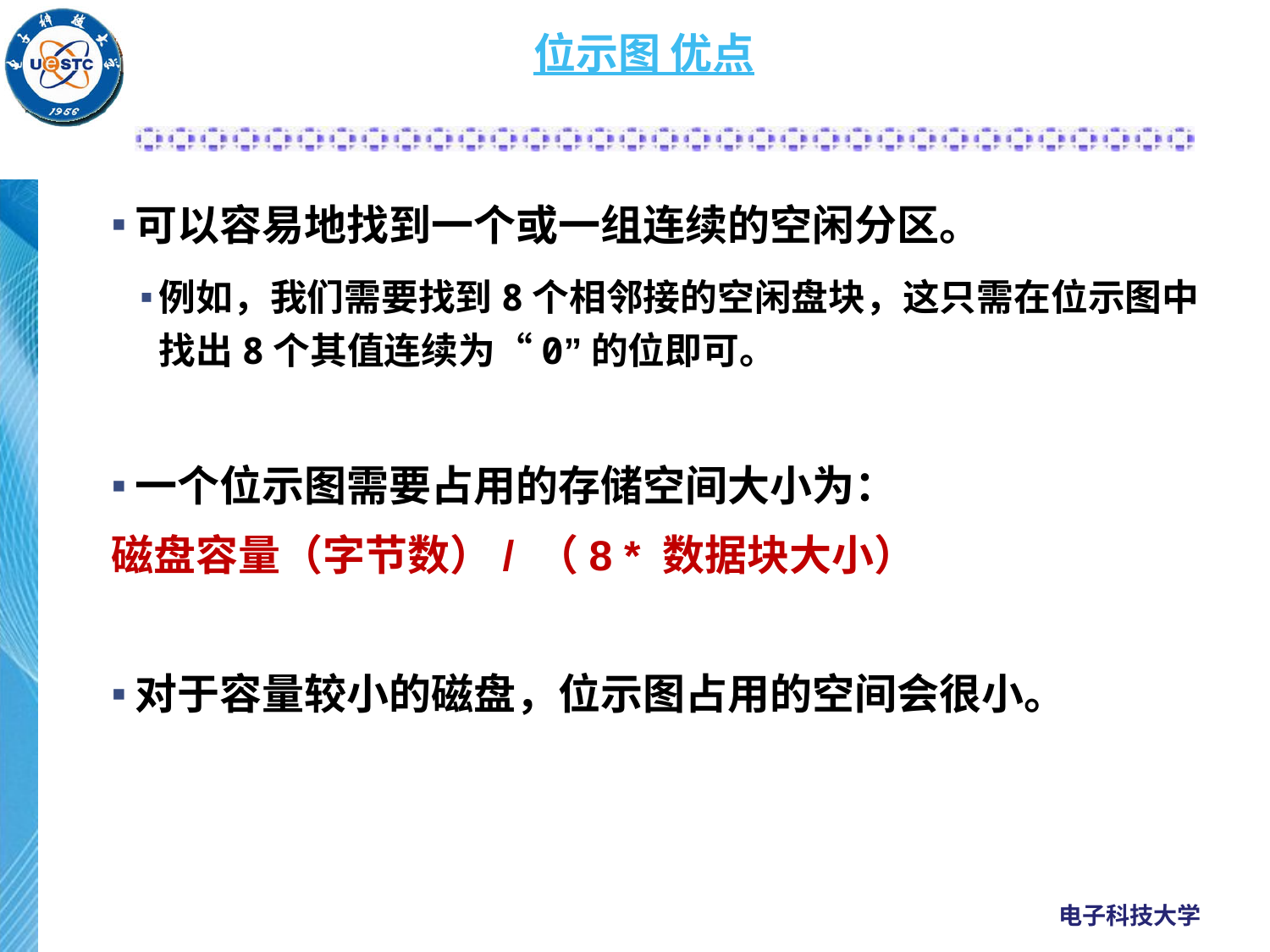

# 位示图 优点
可以容易地找到一个或一组连续的空闲分区。
例如，我们需要找到8个相邻接的空闲盘块，这只需在位示图中找出8个其值连续为“0”的位即可。

一个位示图需要占用的存储空间大小为：
磁盘容量（字节数）/ （8 * 数据块大小）

对于容量较小的磁盘，位示图占用的空间会很小。